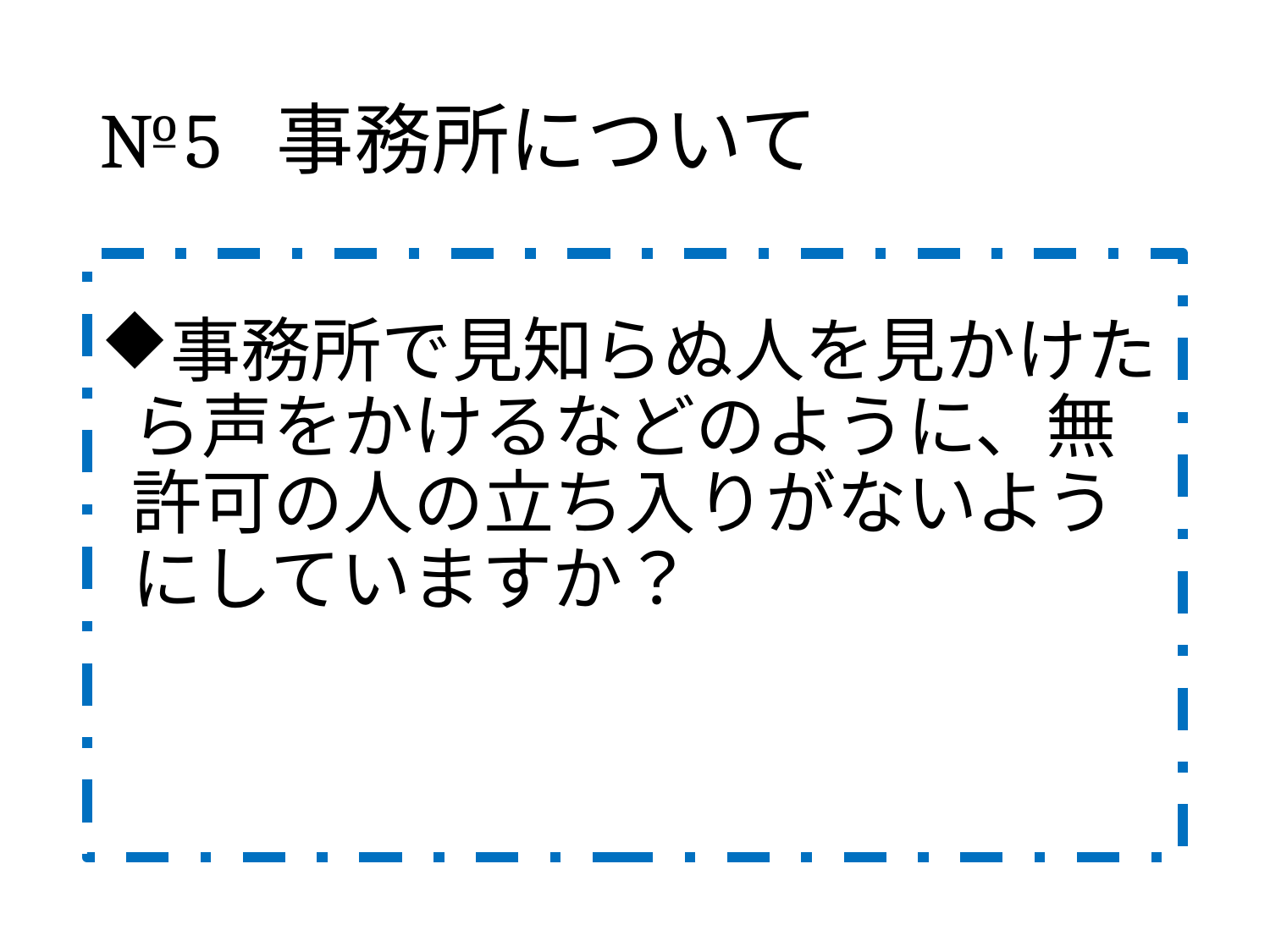

# №5  事務所について

事務所で見知らぬ人を見かけたら声をかけるなどのように、無許可の人の立ち入りがないようにしていますか？